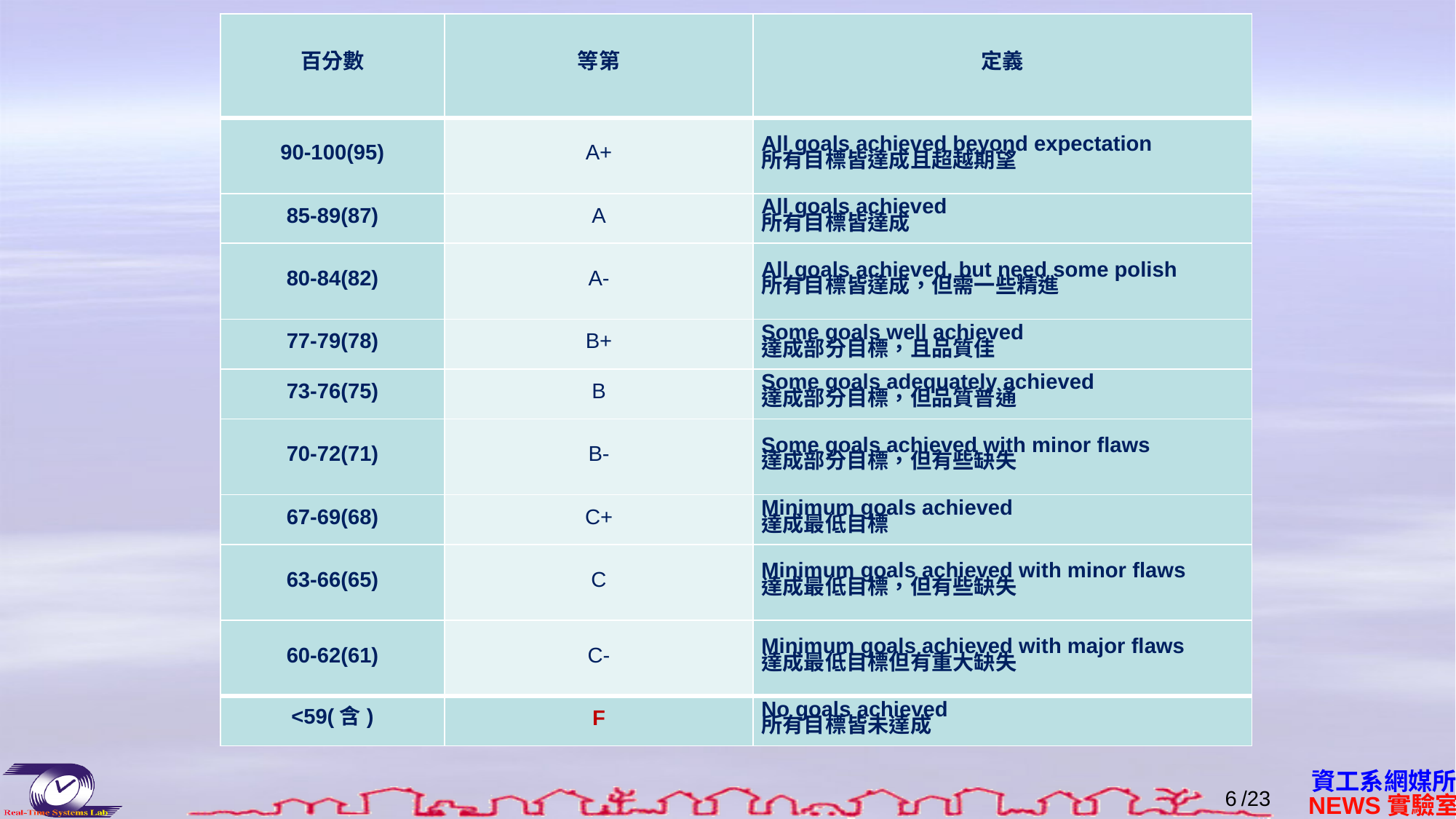

| 百分數 | 等第 | 定義 |
| --- | --- | --- |
| 90-100(95) | A+ | All goals achieved beyond expectation 所有目標皆達成且超越期望 |
| 85-89(87) | A | All goals achieved 所有目標皆達成 |
| 80-84(82) | A- | All goals achieved, but need some polish 所有目標皆達成，但需一些精進 |
| 77-79(78) | B+ | Some goals well achieved 達成部分目標，且品質佳 |
| 73-76(75) | B | Some goals adequately achieved 達成部分目標，但品質普通 |
| 70-72(71) | B- | Some goals achieved with minor flaws 達成部分目標，但有些缺失 |
| 67-69(68) | C+ | Minimum goals achieved 達成最低目標 |
| 63-66(65) | C | Minimum goals achieved with minor flaws 達成最低目標，但有些缺失 |
| 60-62(61) | C- | Minimum goals achieved with major flaws 達成最低目標但有重大缺失 |
| <59(含) | F | No goals achieved 所有目標皆未達成 |
6
/23